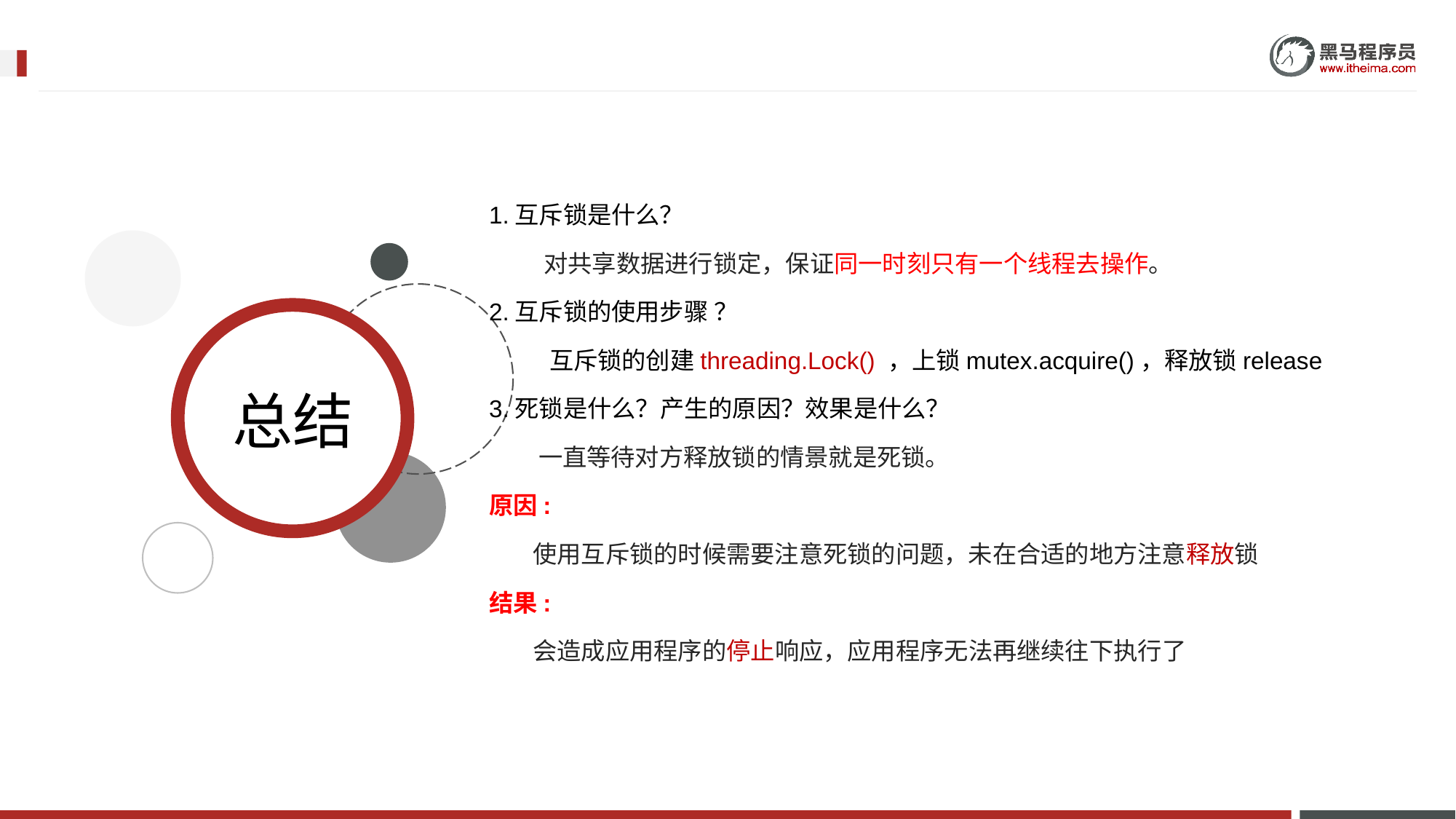

1.互斥锁是什么？
         对共享数据进行锁定，保证同一时刻只有一个线程去操作。
2.互斥锁的使用步骤 ？
          互斥锁的创建threading.Lock() ，上锁mutex.acquire()，释放锁release
3.死锁是什么？产生的原因？效果是什么？
        一直等待对方释放锁的情景就是死锁。
原因:
       使用互斥锁的时候需要注意死锁的问题，未在合适的地方注意释放锁
结果:
       会造成应用程序的停止响应，应用程序无法再继续往下执行了